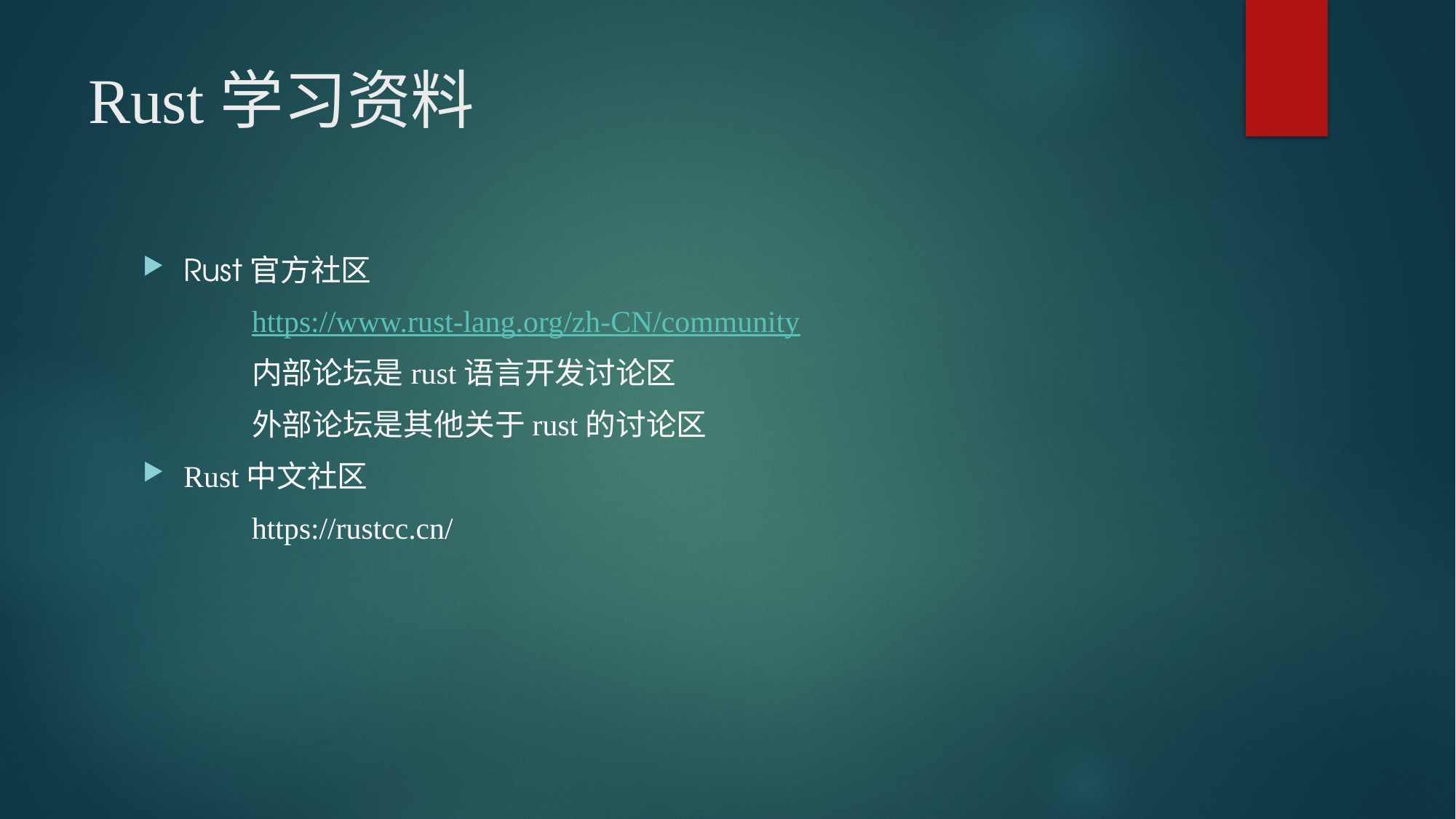

# Rust学习资料
Rust官方社区
	https://www.rust-lang.org/zh-CN/community
	内部论坛是rust语言开发讨论区
	外部论坛是其他关于rust的讨论区
Rust中文社区
	https://rustcc.cn/